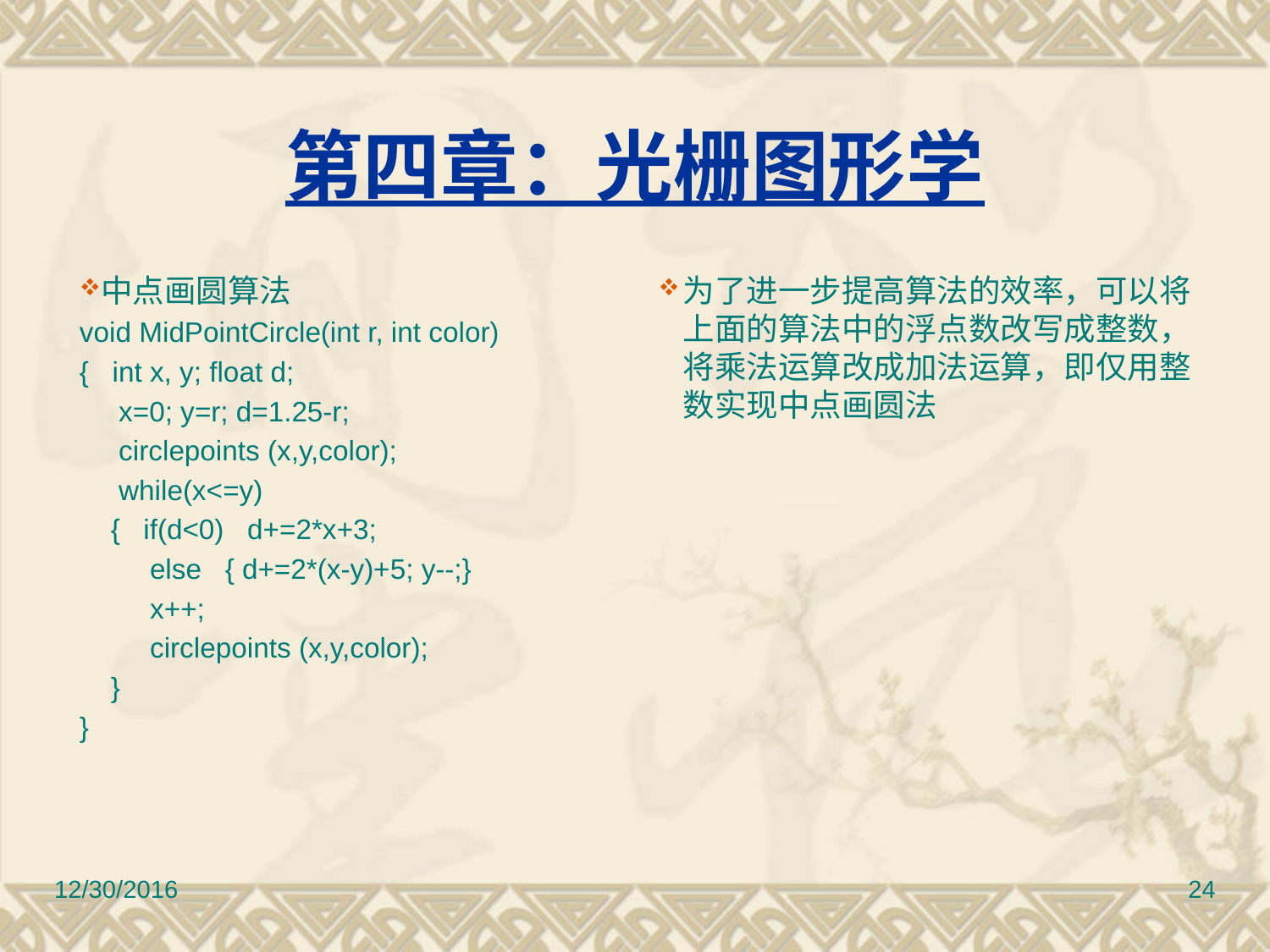

第四章：光栅图形学
中点画圆算法
void MidPointCircle(int r, int color)
{   int x, y; float d;
     x=0; y=r; d=1.25-r;
     circlepoints (x,y,color);
     while(x<=y)
    {   if(d<0)   d+=2*x+3;
         else   { d+=2*(x-y)+5; y--;}
         x++;
         circlepoints (x,y,color);
    }
}
为了进一步提高算法的效率，可以将上面的算法中的浮点数改写成整数，将乘法运算改成加法运算，即仅用整数实现中点画圆法
12/30/2016
24